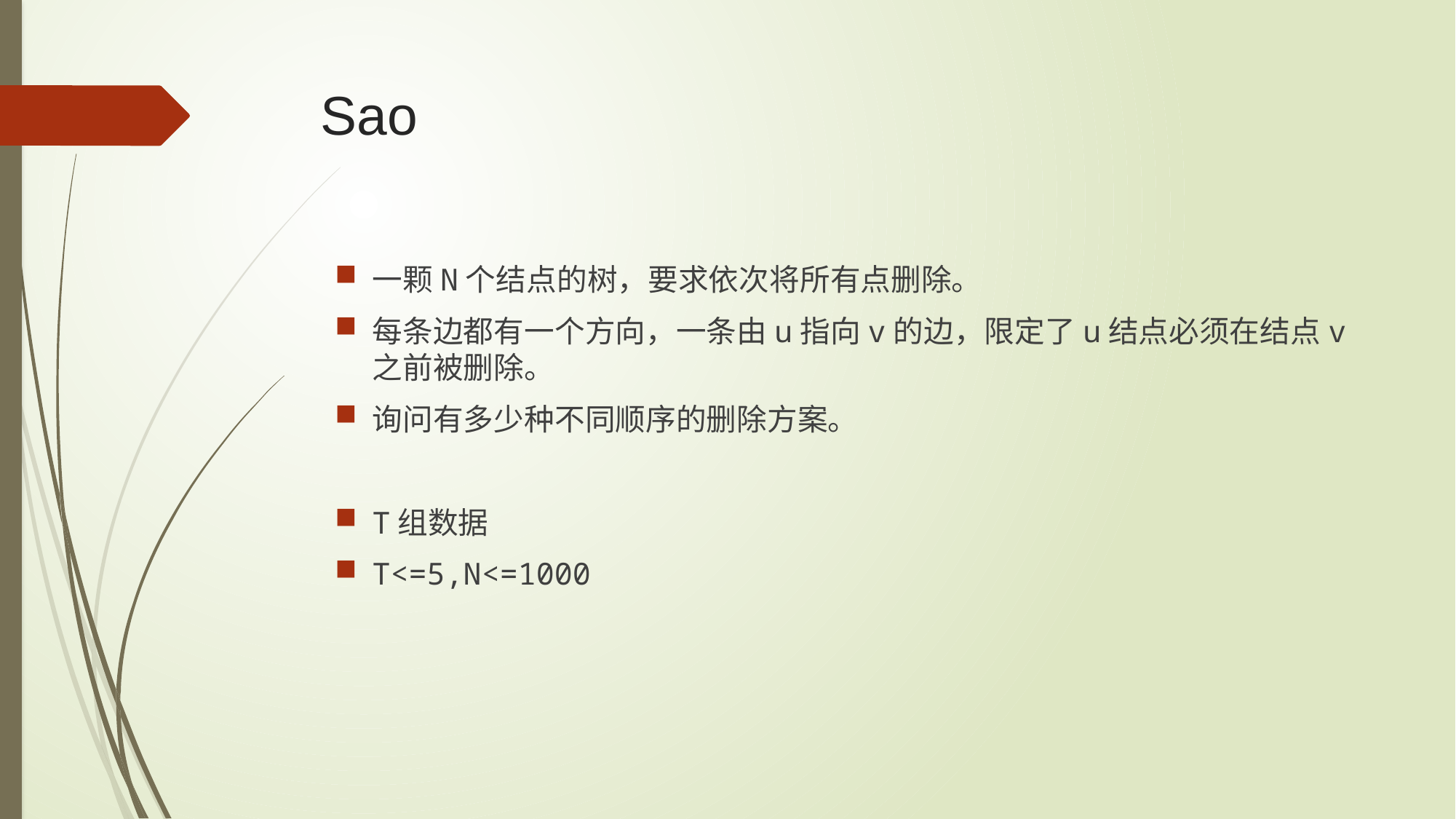

# Sao
一颗N个结点的树，要求依次将所有点删除。
每条边都有一个方向，一条由u指向v的边，限定了u结点必须在结点v之前被删除。
询问有多少种不同顺序的删除方案。

T组数据
T<=5,N<=1000